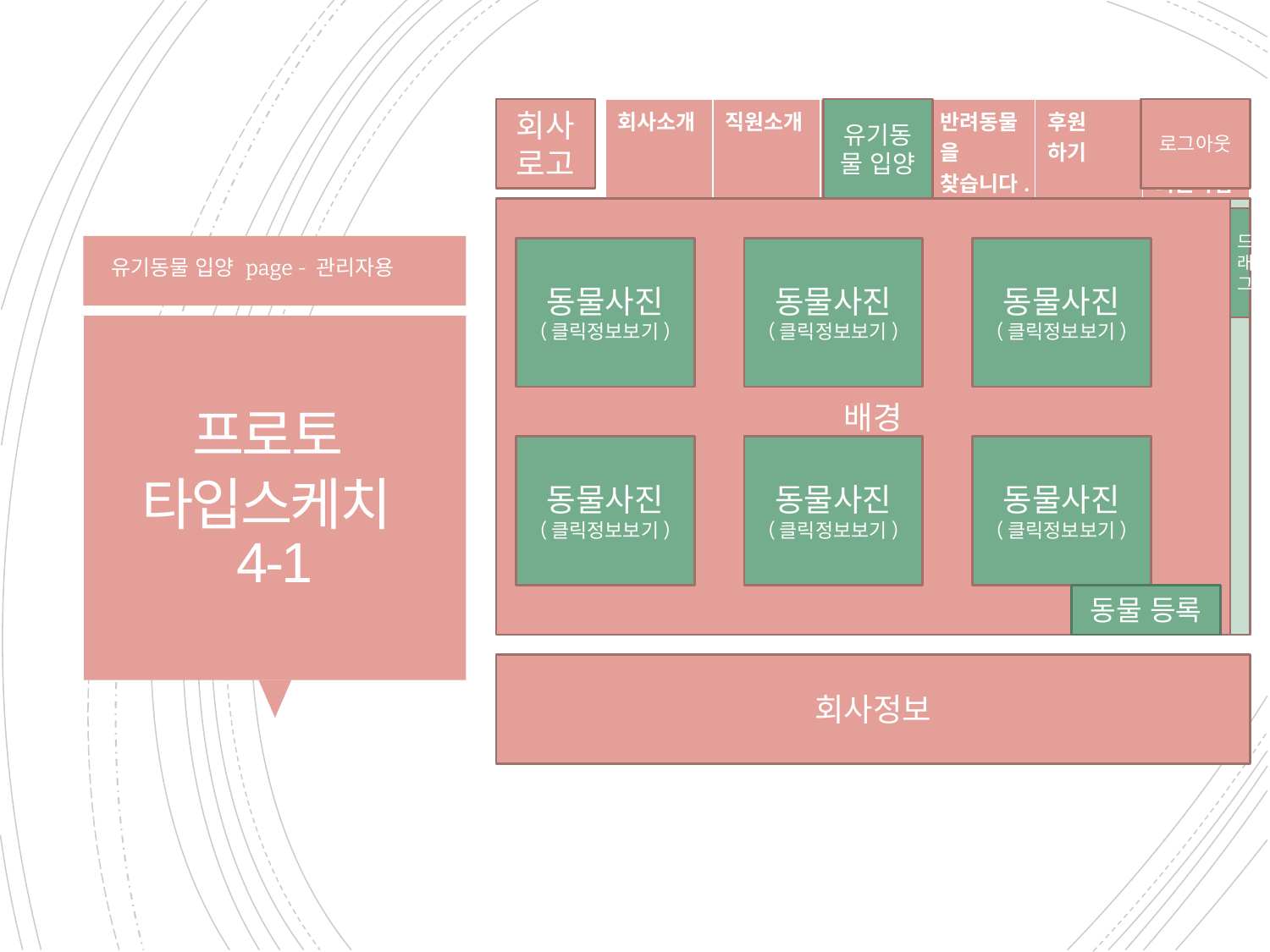

회사로고
| 회사소개 | 직원소개 | 유기동물 입양 | 반려동물을 찾습니다. | 후원 하기 | 로그인/회원가입 |
| --- | --- | --- | --- | --- | --- |
유기동물 입양
로그아웃
배경

드래그
동물사진
(클릭정보보기)
동물사진
(클릭정보보기)
동물사진
(클릭정보보기)
유기동물 입양 page - 관리자용

# 프로토 타입스케치4-1
동물사진
(클릭정보보기)
동물사진
(클릭정보보기)
동물사진
(클릭정보보기)
동물 등록
회사정보